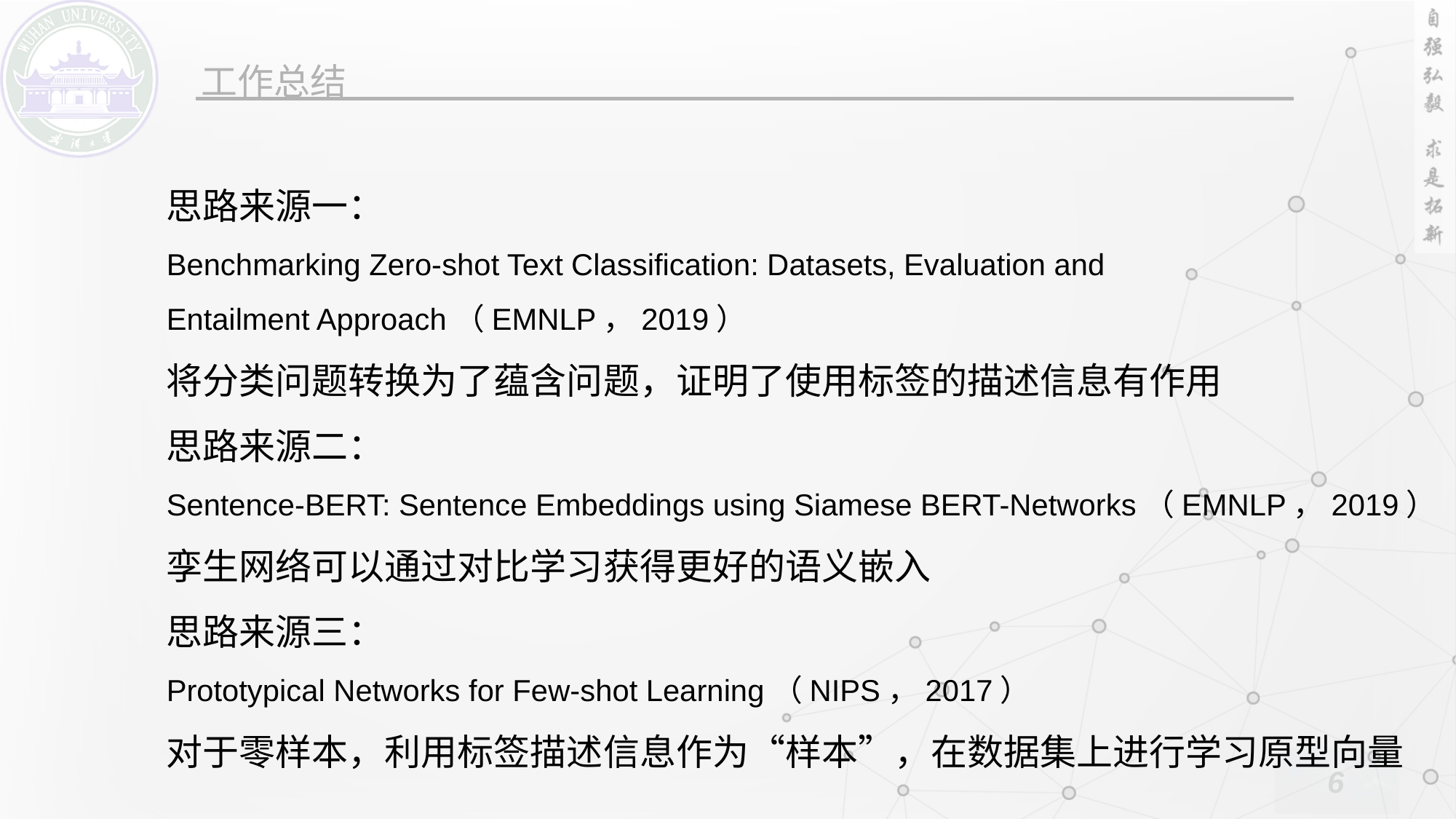

思路来源一：
Benchmarking Zero-shot Text Classification: Datasets, Evaluation and
Entailment Approach（EMNLP，2019）
将分类问题转换为了蕴含问题，证明了使用标签的描述信息有作用
思路来源二：
Sentence-BERT: Sentence Embeddings using Siamese BERT-Networks（EMNLP，2019）
孪生网络可以通过对比学习获得更好的语义嵌入
思路来源三：
Prototypical Networks for Few-shot Learning（NIPS，2017）
对于零样本，利用标签描述信息作为“样本”，在数据集上进行学习原型向量
6